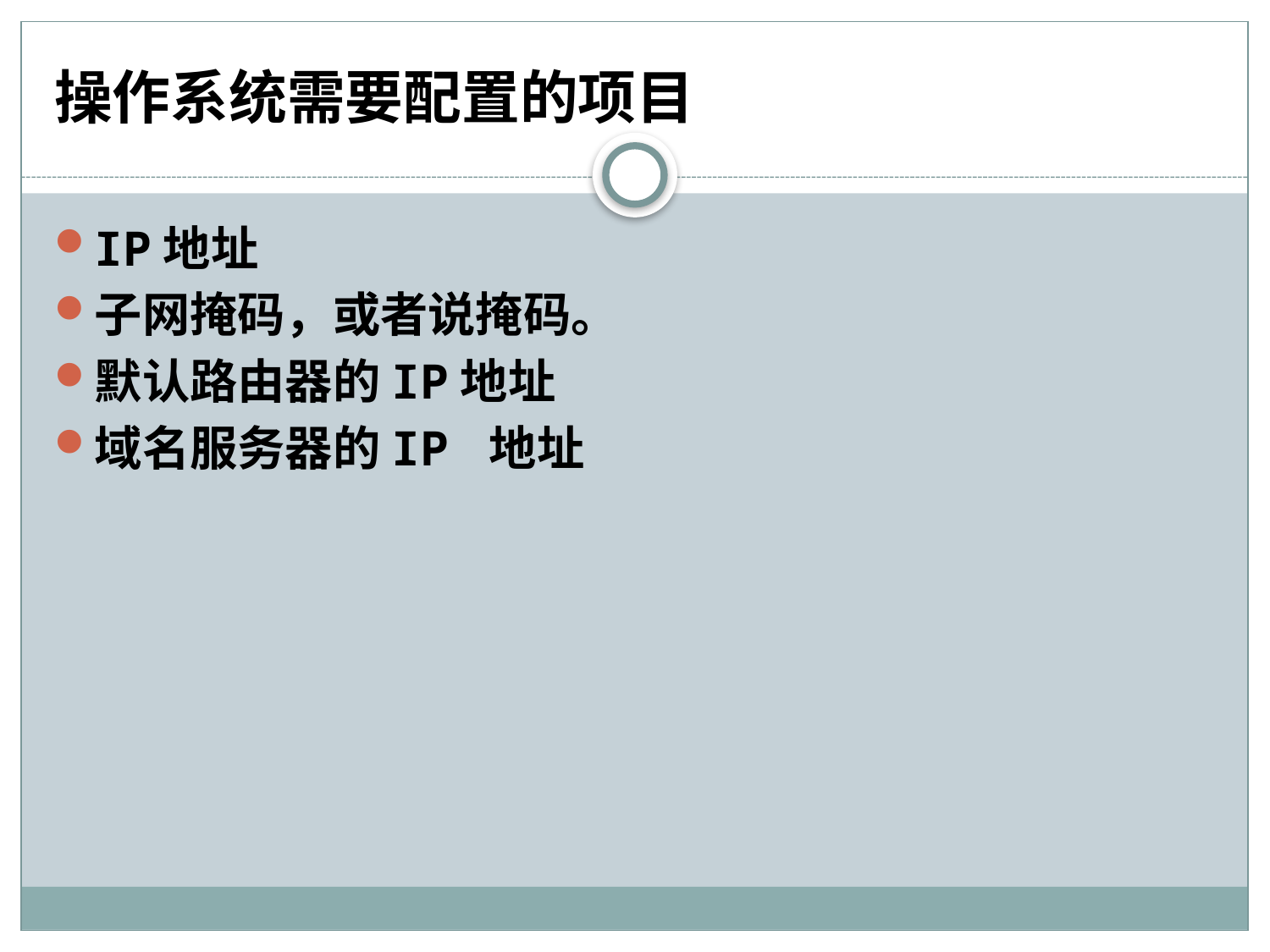

# 操作系统需要配置的项目
IP地址
子网掩码，或者说掩码。
默认路由器的IP地址
域名服务器的IP 地址